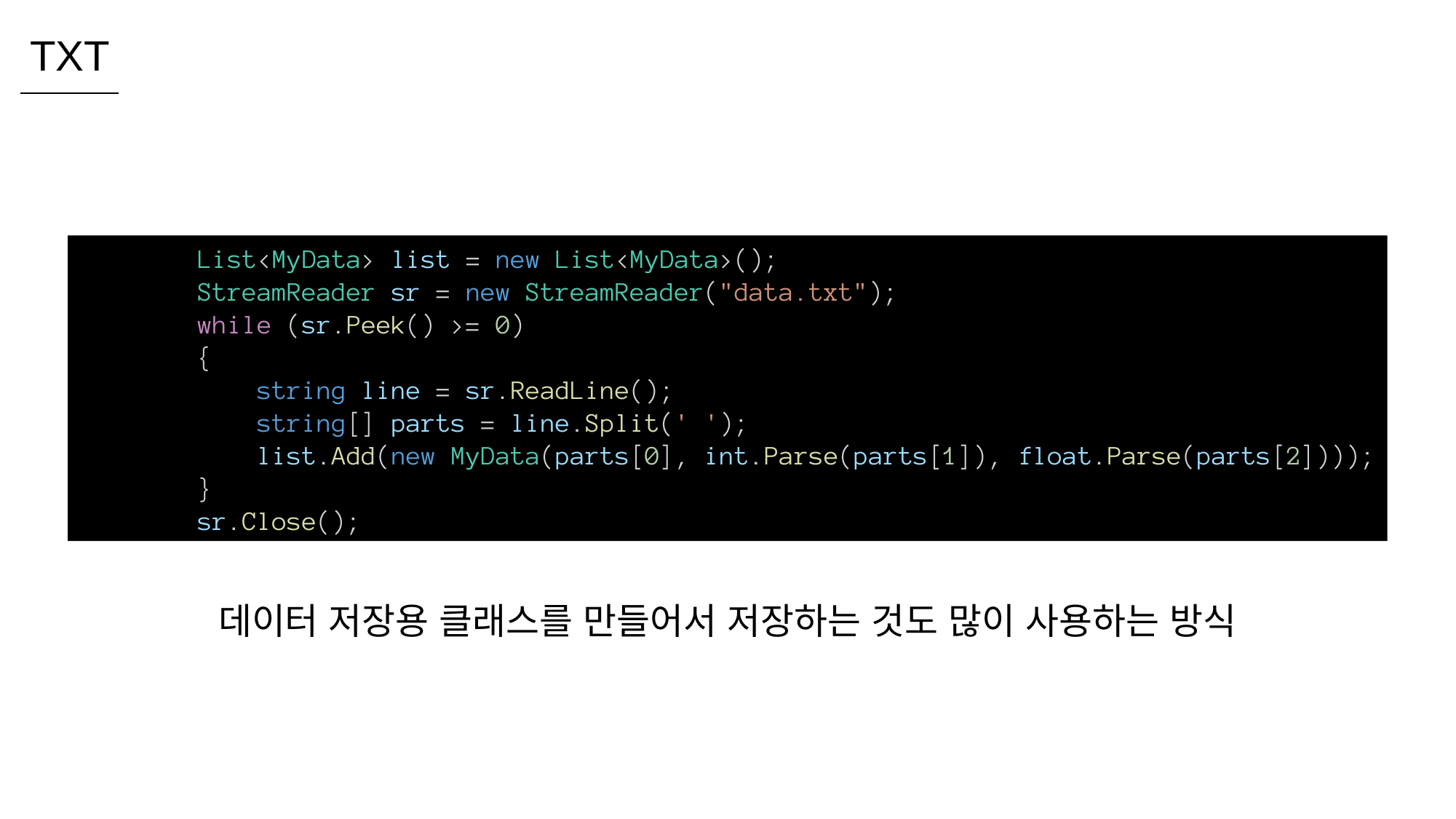

TXT
        List<MyData> list = new List<MyData>();
        StreamReader sr = new StreamReader("data.txt");
        while (sr.Peek() >= 0)
        {
            string line = sr.ReadLine();
            string[] parts = line.Split(' ');
            list.Add(new MyData(parts[0], int.Parse(parts[1]), float.Parse(parts[2])));
        }
        sr.Close();
데이터 저장용 클래스를 만들어서 저장하는 것도 많이 사용하는 방식